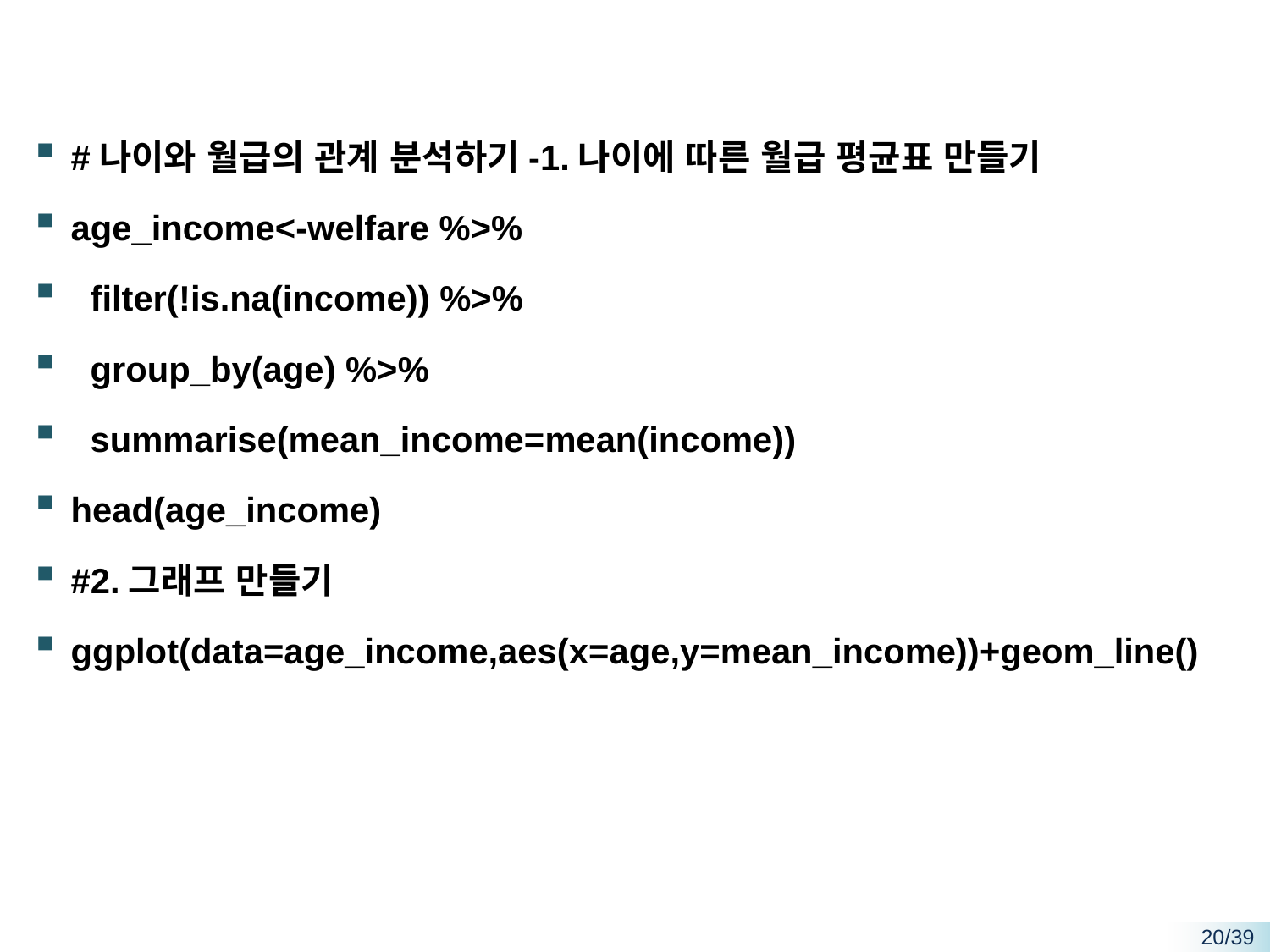

#나이와 월급의 관계 분석하기-1.나이에 따른 월급 평균표 만들기
age_income<-welfare %>%
  filter(!is.na(income)) %>%
  group_by(age) %>%
  summarise(mean_income=mean(income))
head(age_income)
#2.그래프 만들기
ggplot(data=age_income,aes(x=age,y=mean_income))+geom_line()